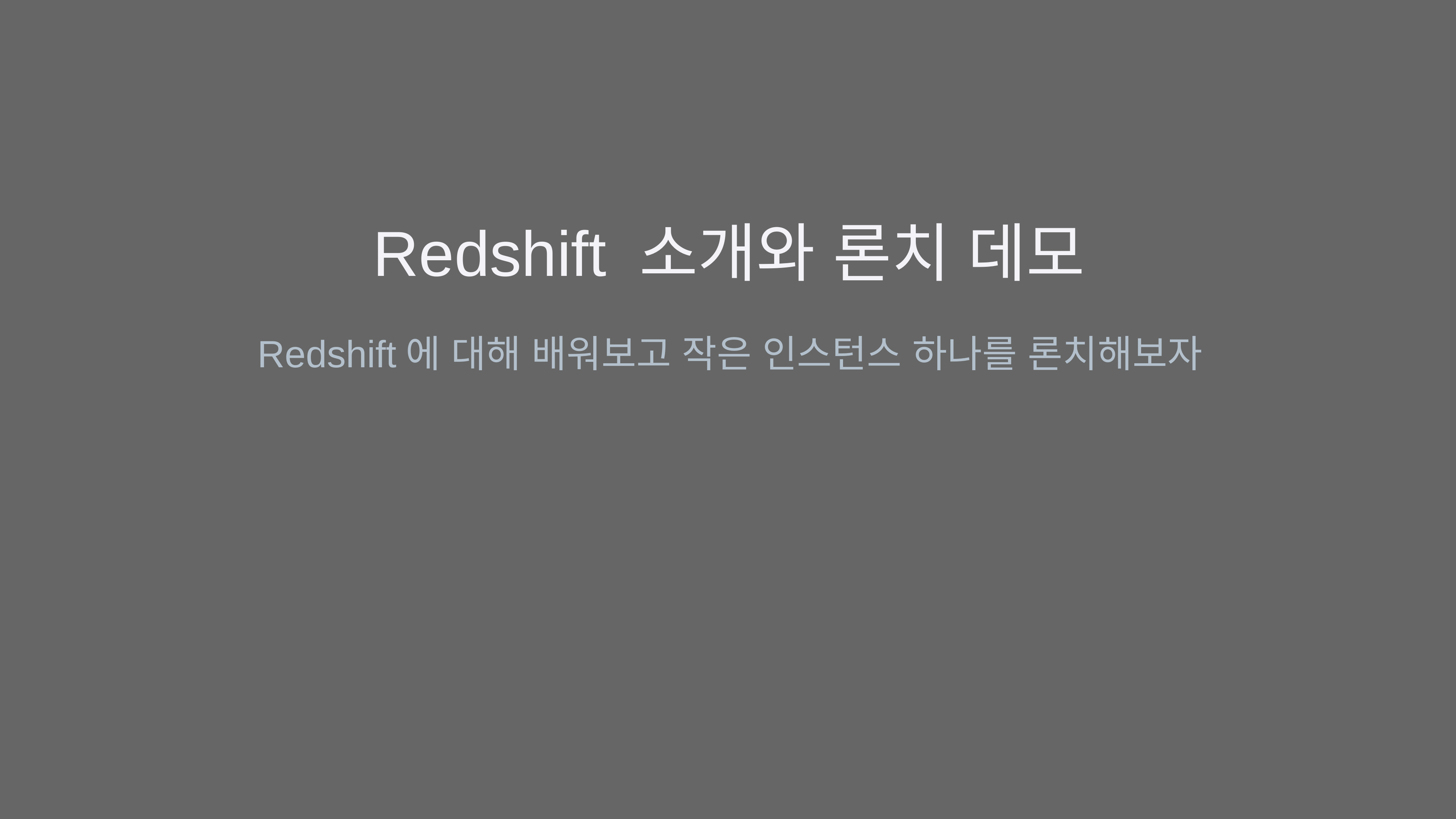

# Redshift 소개와 론치 데모
Redshift에 대해 배워보고 작은 인스턴스 하나를 론치해보자